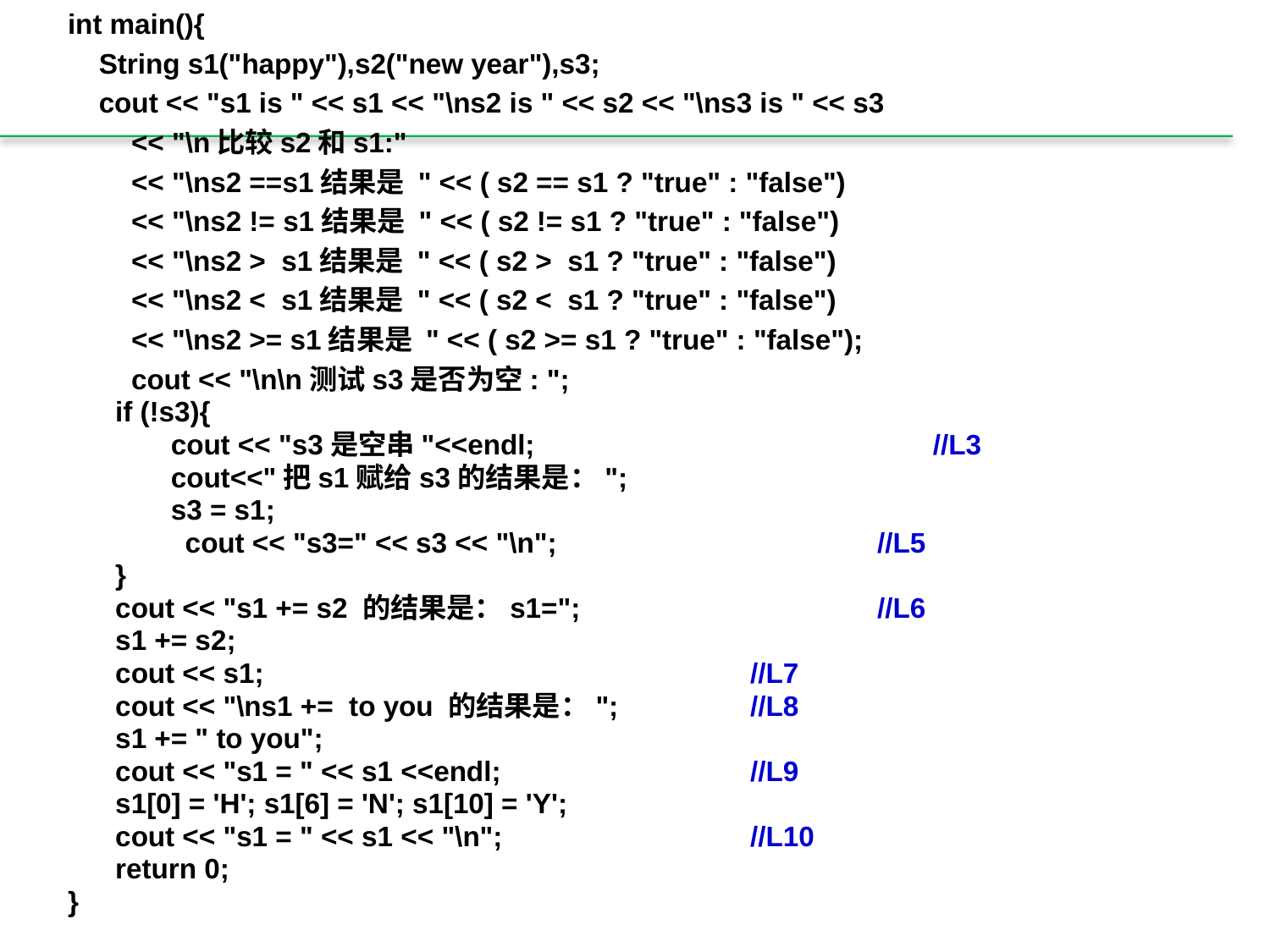

int main(){
    String s1("happy"),s2("new year"),s3;
    cout << "s1 is " << s1 << "\ns2 is " << s2 << "\ns3 is " << s3
<< "\n比较s2和s1:"
<< "\ns2 ==s1结果是 " << ( s2 == s1 ? "true" : "false")
<< "\ns2 != s1结果是 " << ( s2 != s1 ? "true" : "false")
<< "\ns2 >  s1结果是 " << ( s2 >  s1 ? "true" : "false")
<< "\ns2 <  s1结果是 " << ( s2 <  s1 ? "true" : "false")
<< "\ns2 >= s1结果是 " << ( s2 >= s1 ? "true" : "false");
cout << "\n\n测试s3是否为空: ";
	if (!s3){
	cout << "s3是空串"<<endl;                    		//L3
	cout<<"把s1赋给s3的结果是：";
	s3 = s1;
               cout << "s3=" << s3 << "\n";                         	//L5
	}
    	cout << "s1 += s2 的结果是：s1=";                      	//L6
    	s1 += s2;
    	cout << s1;                                             		//L7
    	cout << "\ns1 +=  to you 的结果是：";                	//L8
    	s1 += " to you";
    	cout << "s1 = " << s1 <<endl;                              	//L9
    	s1[0] = 'H'; s1[6] = 'N'; s1[10] = 'Y';
    	cout << "s1 = " << s1 << "\n";                               	//L10
    	return 0;
}